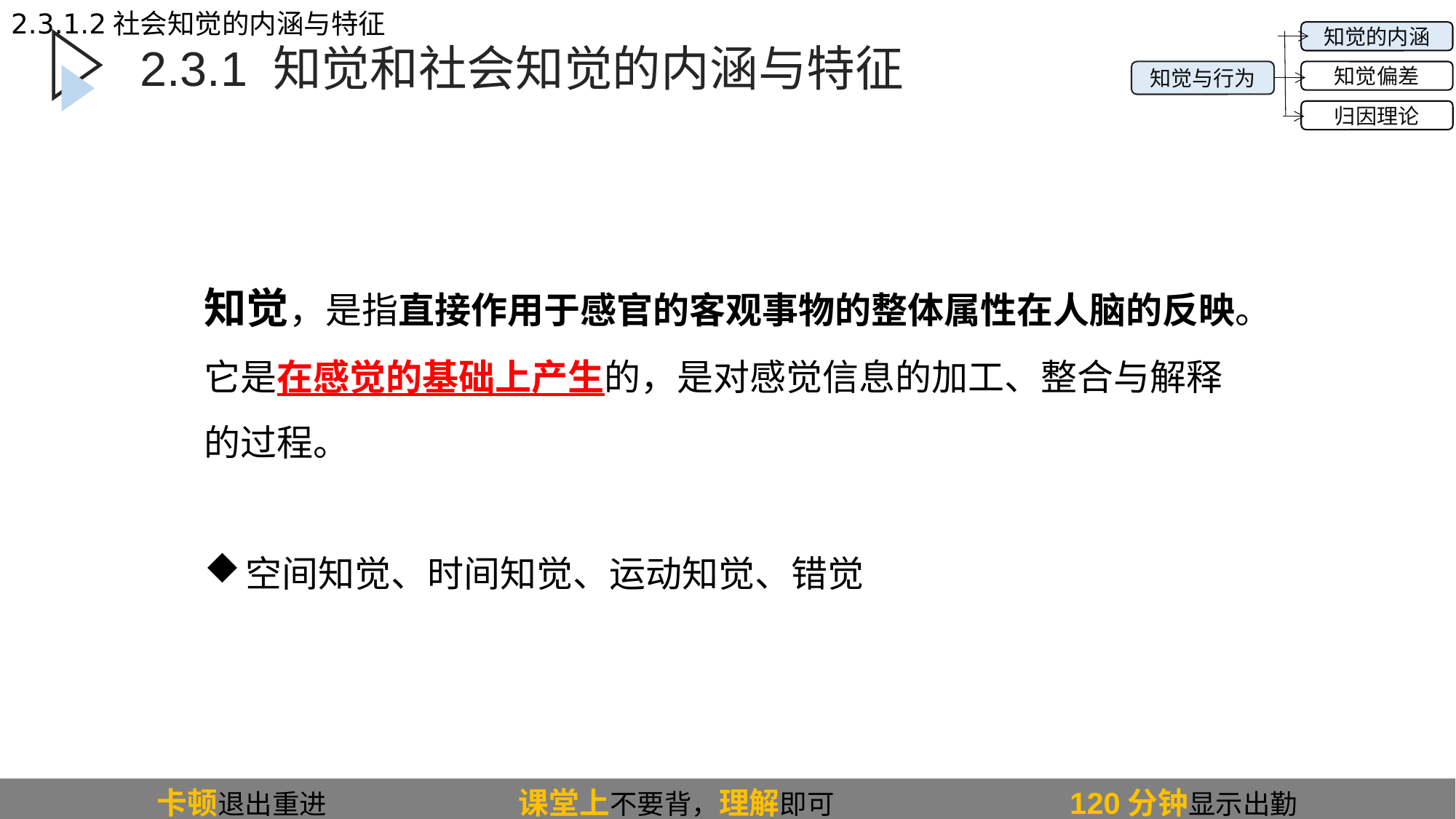

2.3.1一、知觉和社会知觉的内涵与特征
2.3.1.2社会知觉的内涵与特征
知觉的内涵
知觉偏差

归因理论
知觉与行为
2.3.1 知觉和社会知觉的内涵与特征
知觉，是指直接作用于感官的客观事物的整体属性在人脑的反映。
它是在感觉的基础上产生的，是对感觉信息的加工、整合与解释的过程。

空间知觉、时间知觉、运动知觉、错觉